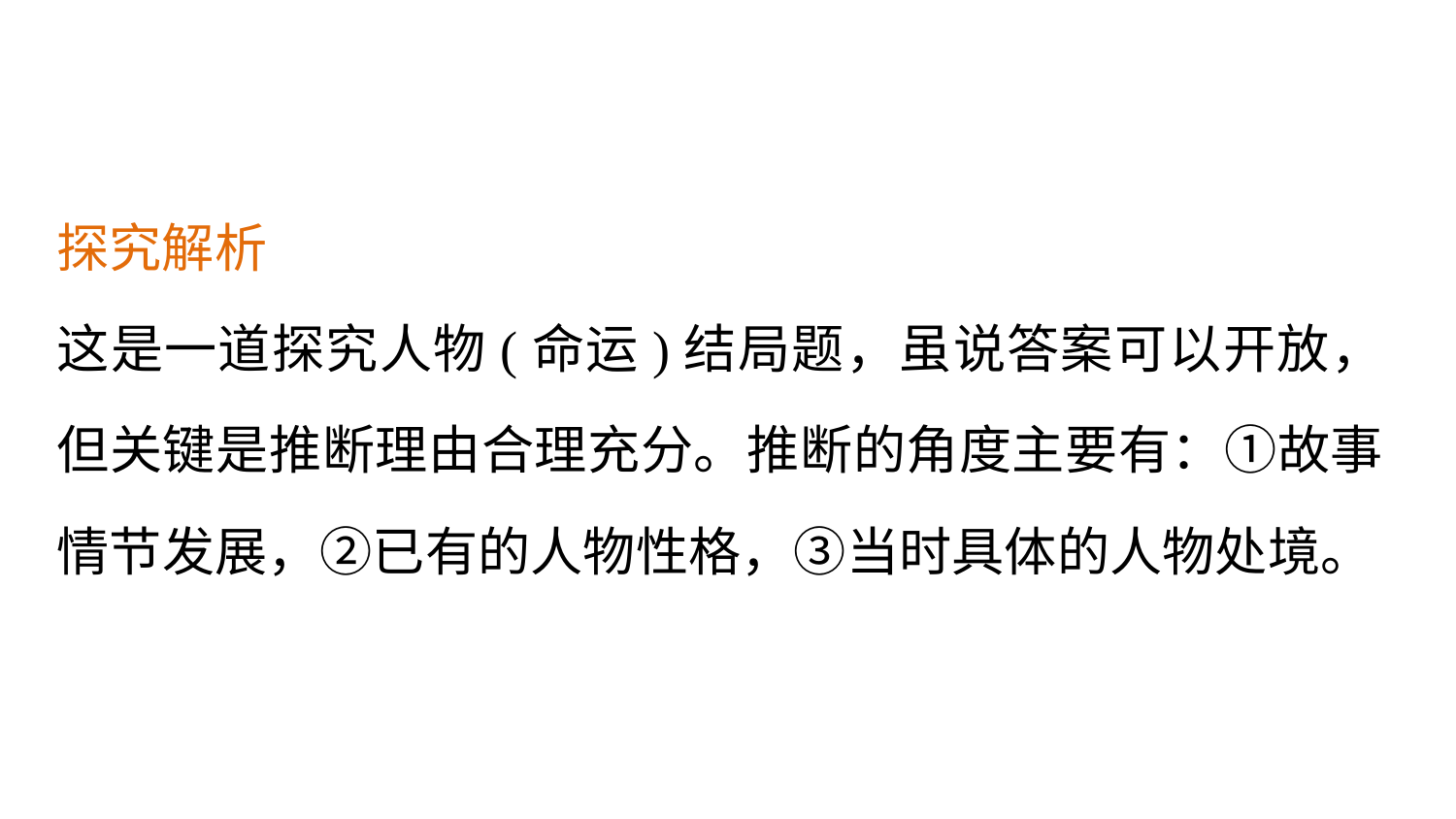

探究解析
这是一道探究人物(命运)结局题，虽说答案可以开放，但关键是推断理由合理充分。推断的角度主要有：①故事情节发展，②已有的人物性格，③当时具体的人物处境。